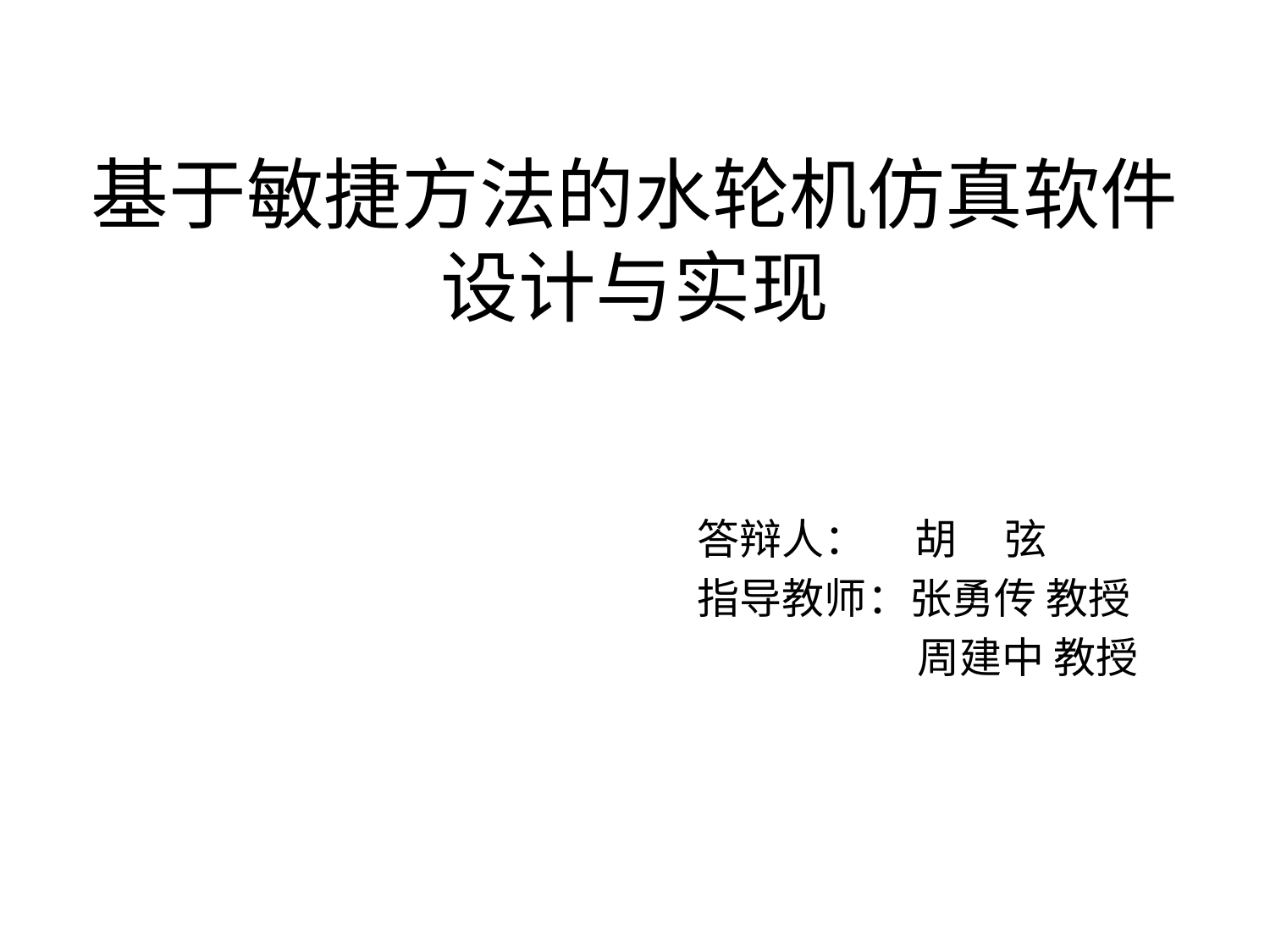

# 基于敏捷方法的水轮机仿真软件设计与实现
答辩人：     胡     弦
指导教师：张勇传 教授
                      周建中 教授